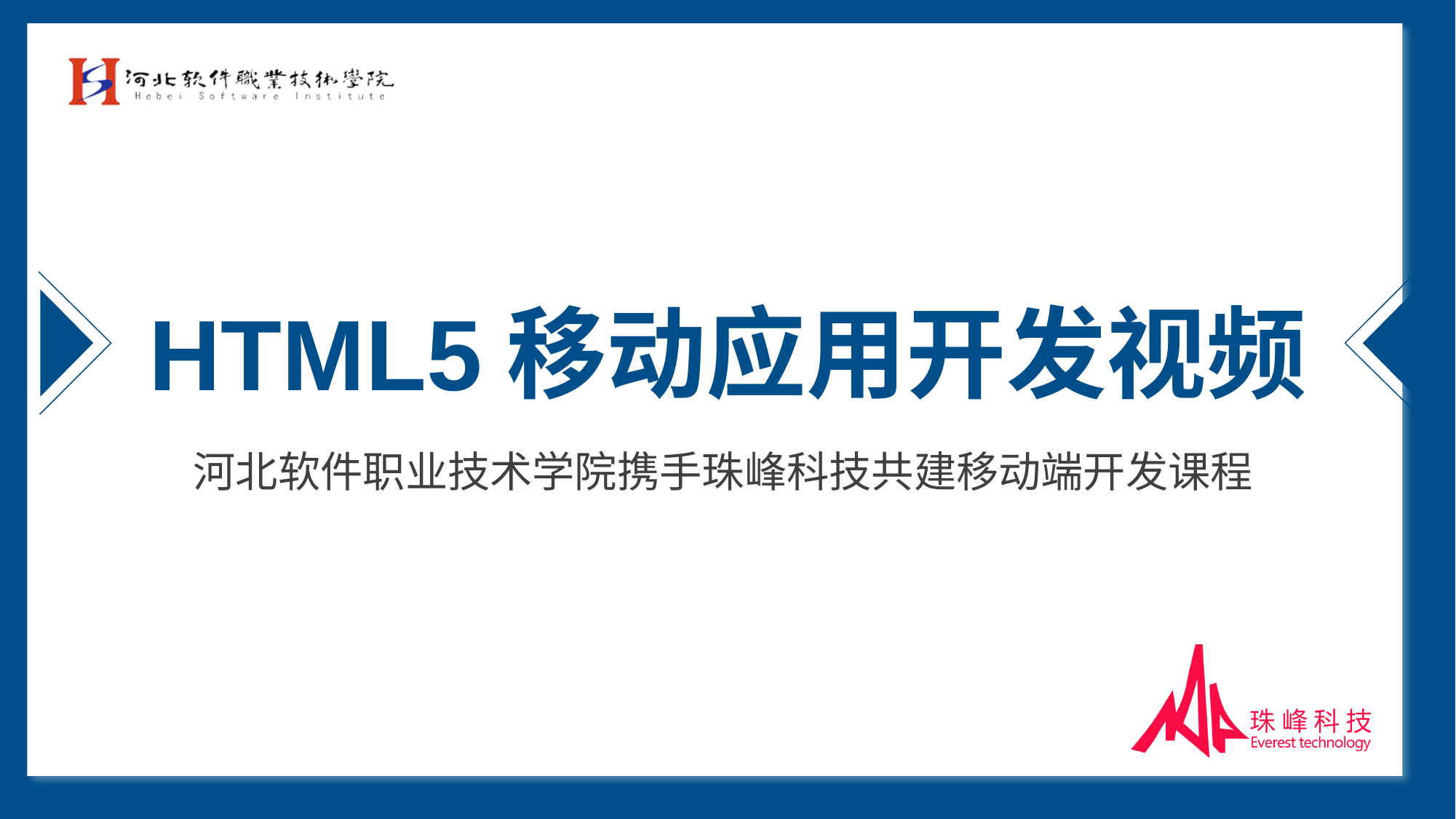

HTML5移动应用开发视频
在此输入您的学校名字
河北软件职业技术学院携手珠峰科技共建移动端开发课程